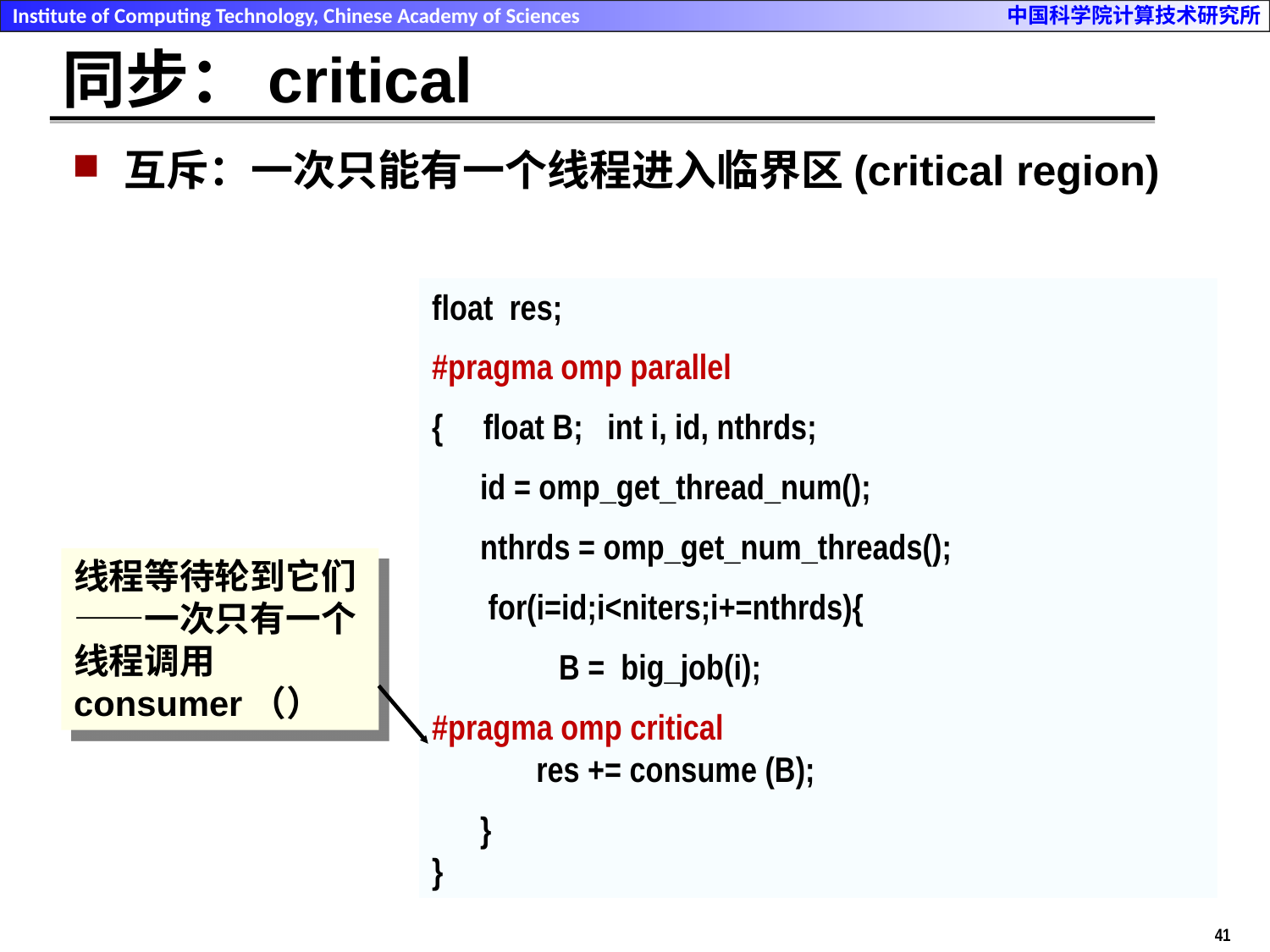

# 同步：critical
互斥：一次只能有一个线程进入临界区(critical region)
float  res;
#pragma omp parallel
{     float B;   int i, id, nthrds;
      id = omp_get_thread_num();
      nthrds = omp_get_num_threads();
       for(i=id;i<niters;i+=nthrds){
	B =  big_job(i);
#pragma omp critical
             res += consume (B);
      }
}
线程等待轮到它们——一次只有一个线程调用consumer（）